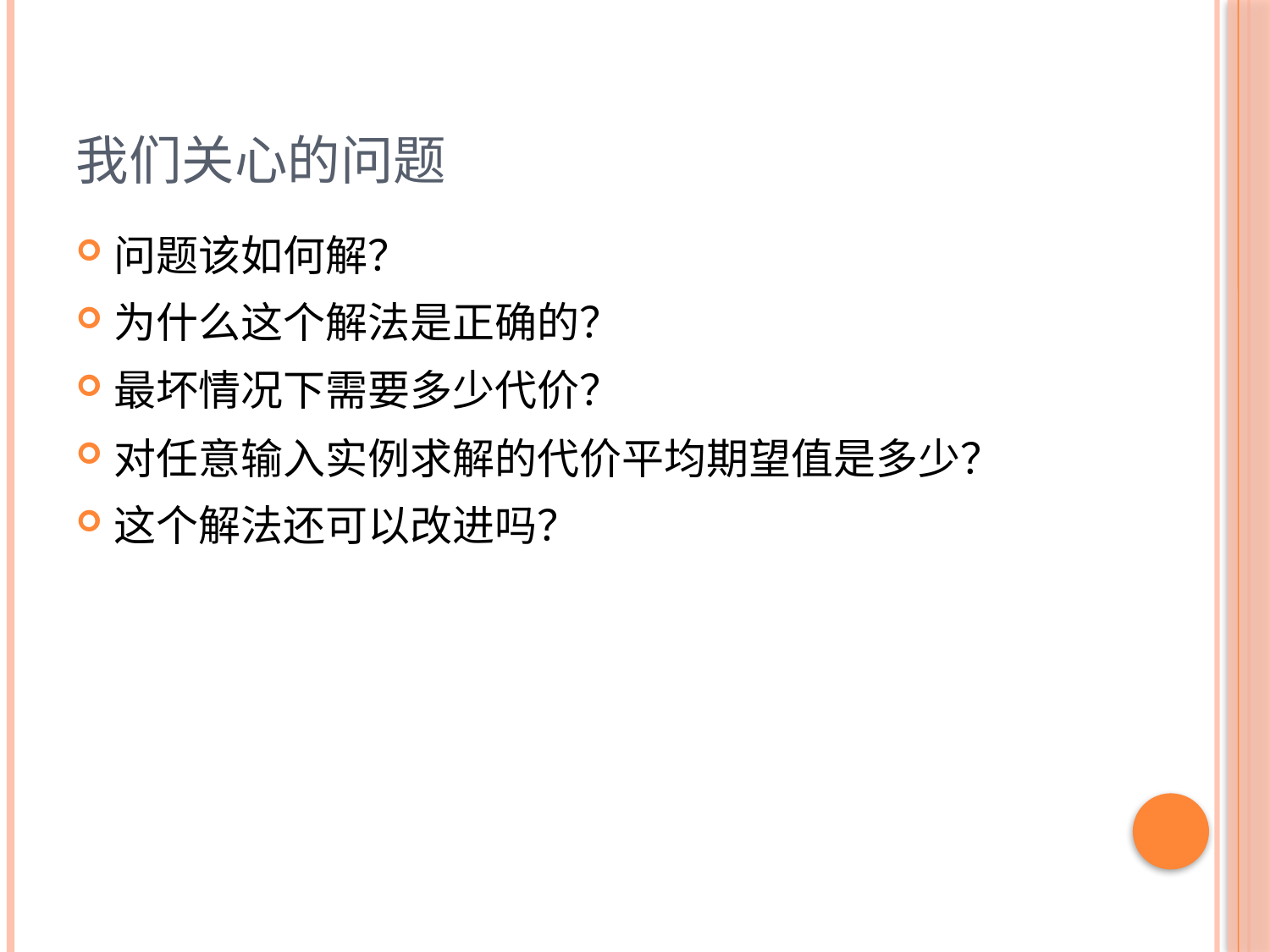

# 我们关心的问题
问题该如何解？
为什么这个解法是正确的？
最坏情况下需要多少代价？
对任意输入实例求解的代价平均期望值是多少？
这个解法还可以改进吗？